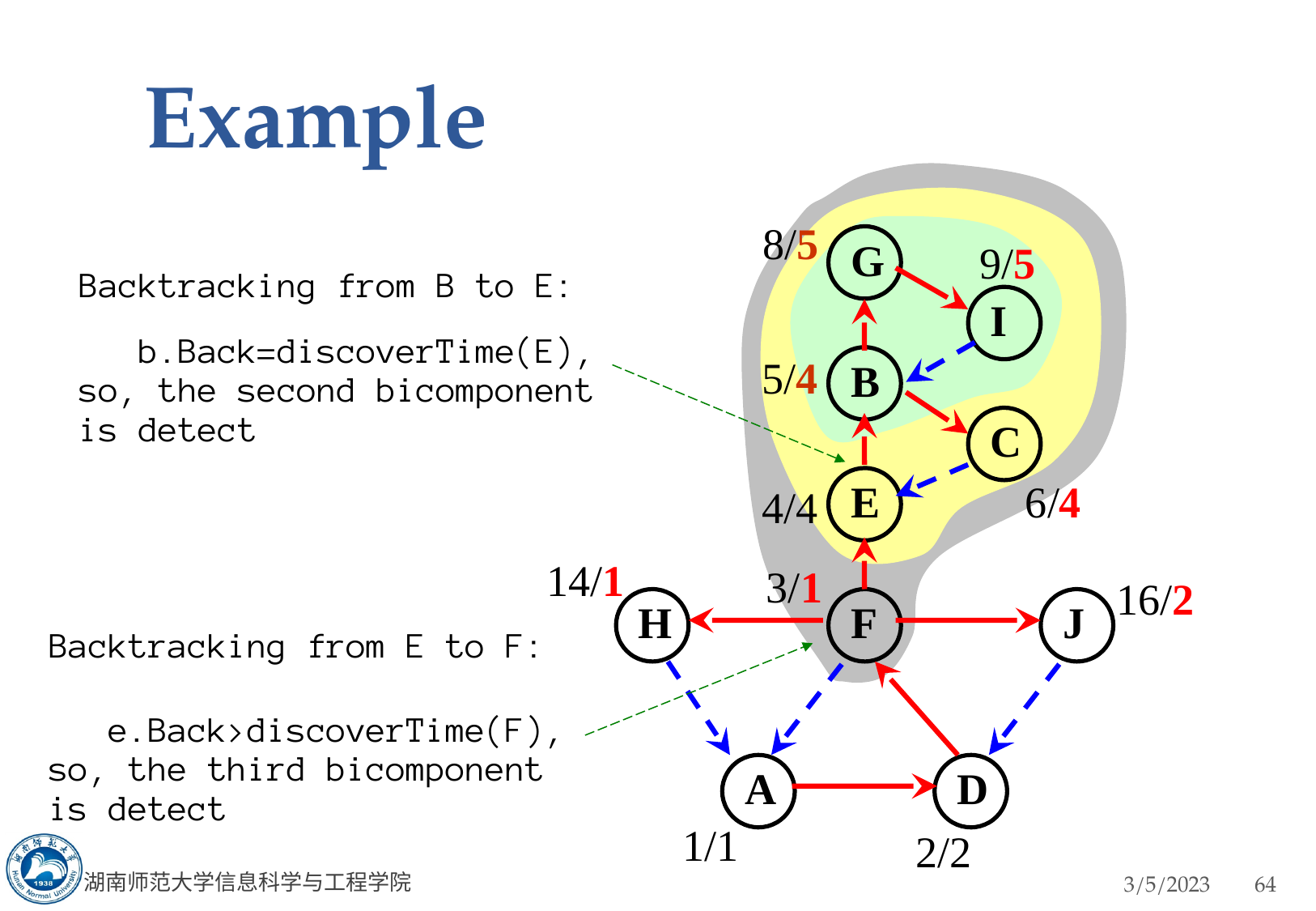

Example

8/5

G
9/5
Backtracking from B to E:
   b.Back=discoverTime(E),
so, the second bicomponent is detect

I

5/4

B

C

E
6/4
4/4

14/1
3/1
16/2

H

F

J
Backtracking from E to F:
   e.Back>discoverTime(F),
so, the third bicomponent is detect

A

D

1/1
2/2
湖南师范大学信息科学与工程学院
3/5/2023
64